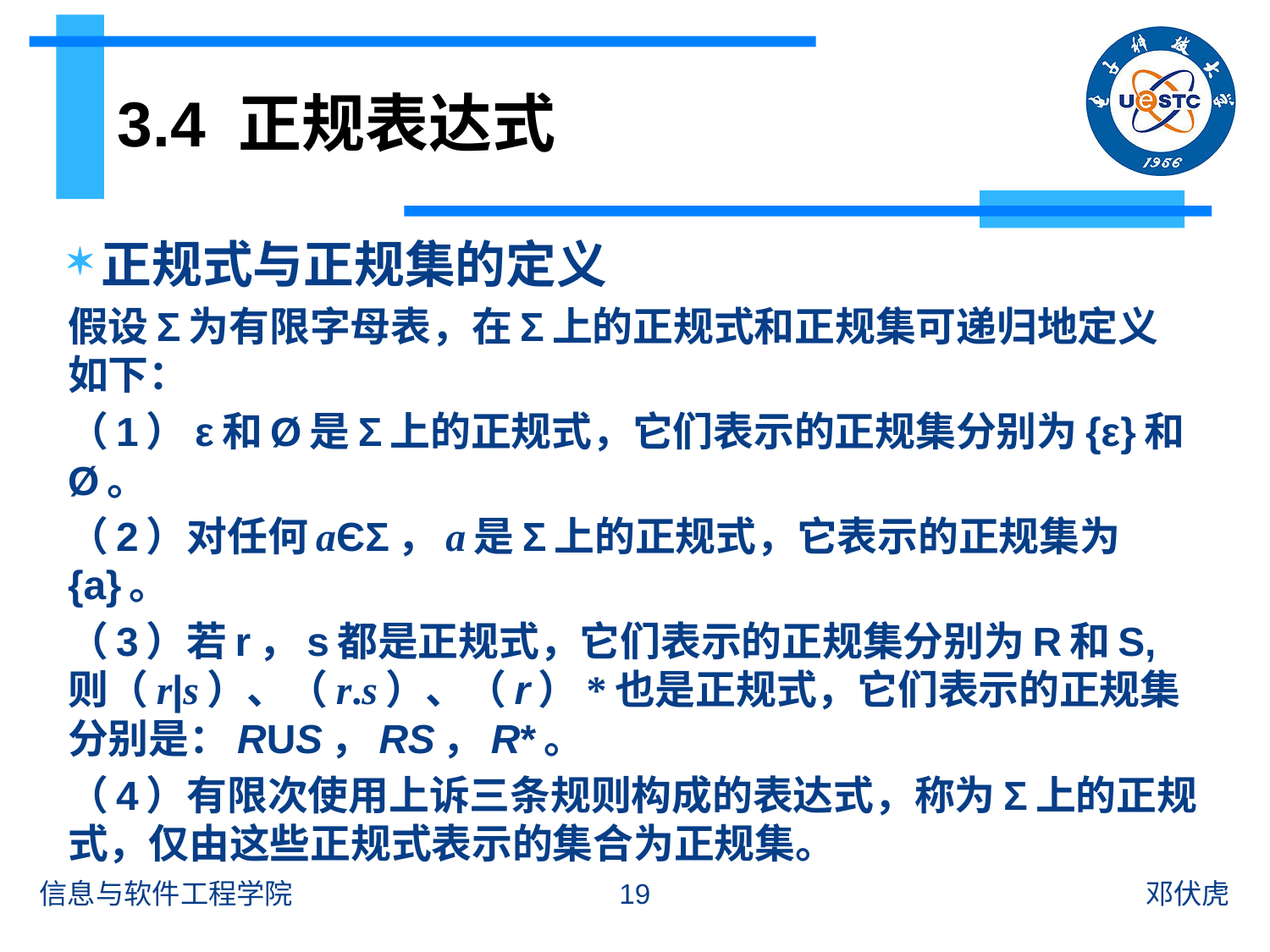

# 3.4 正规表达式
正规式与正规集的定义
假设Σ为有限字母表，在Σ上的正规式和正规集可递归地定义如下：
（1）ε和Ø是Σ上的正规式，它们表示的正规集分别为{ε}和Ø。
（2）对任何aЄΣ，a是Σ上的正规式，它表示的正规集为{a}。
（3）若r，s都是正规式，它们表示的正规集分别为R和S,则（r|s）、（r.s）、（r）*也是正规式，它们表示的正规集分别是：RUS，RS，R*。
（4）有限次使用上诉三条规则构成的表达式，称为Σ上的正规式，仅由这些正规式表示的集合为正规集。
19
信息与软件工程学院
邓伏虎